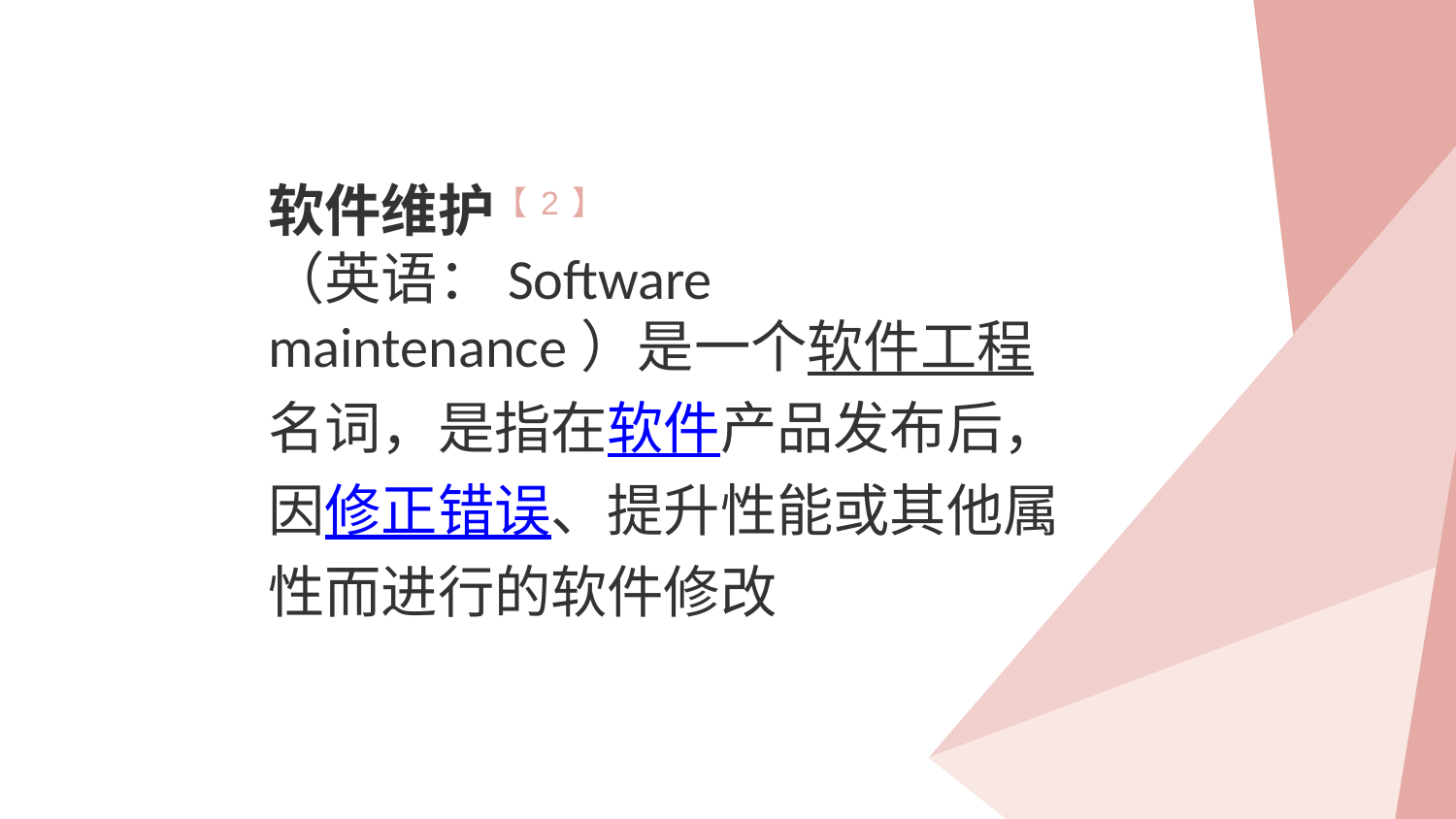

软件维护【2】
（英语：Software maintenance）是一个软件工程名词，是指在软件产品发布后，因修正错误、提升性能或其他属性而进行的软件修改